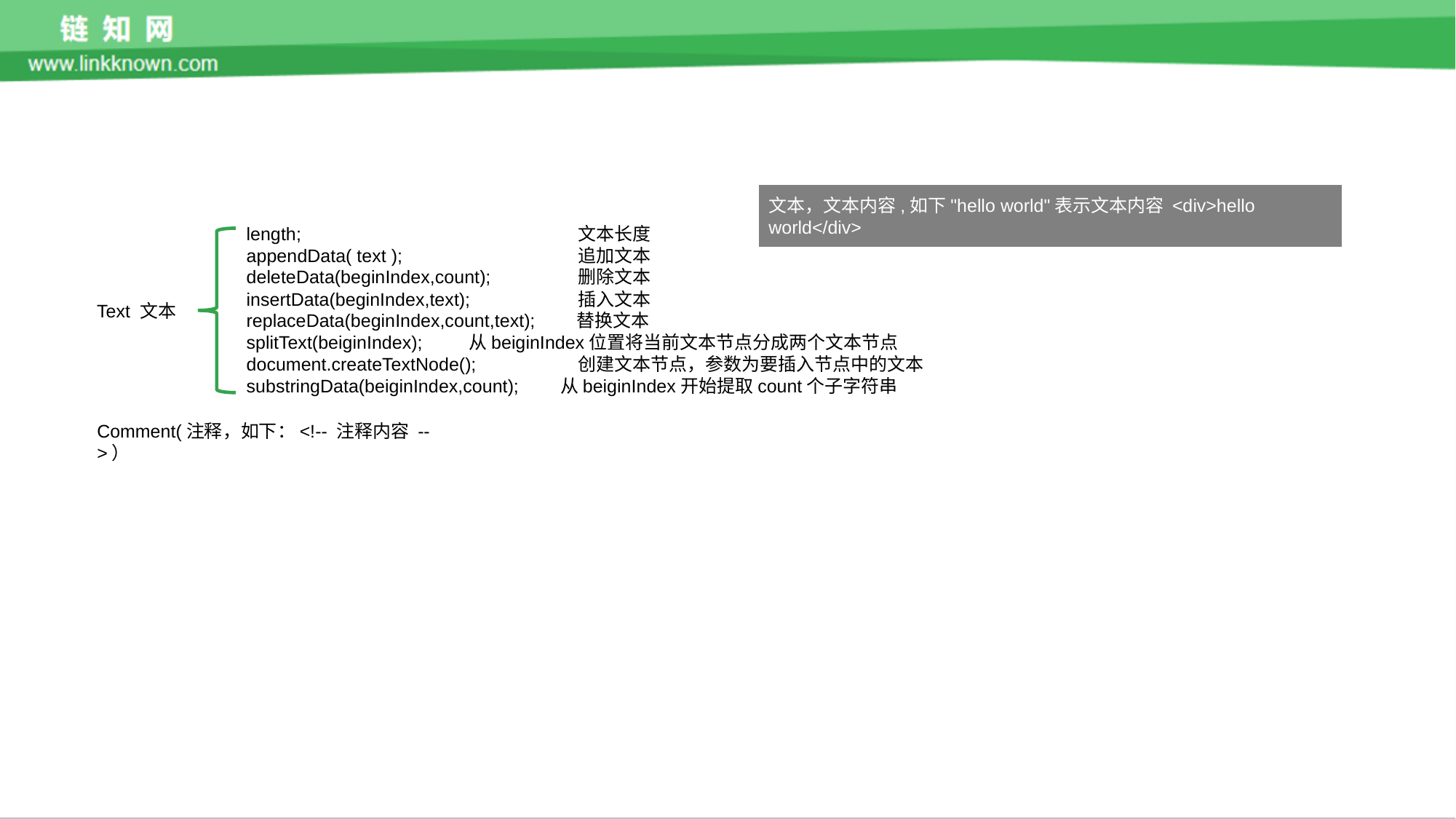

文本，文本内容,如下"hello world"表示文本内容 <div>hello world</div>
length;　　			 文本长度
appendData( text );　　		 追加文本
deleteData(beginIndex,count);　　	 删除文本
insertData(beginIndex,text);　　	 插入文本
replaceData(beginIndex,count,text);　　替换文本
splitText(beiginIndex);　　	 从beiginIndex位置将当前文本节点分成两个文本节点
document.createTextNode();　　	 创建文本节点，参数为要插入节点中的文本
substringData(beiginIndex,count);　　从beiginIndex开始提取count个子字符串

Text 文本
Comment(注释，如下：<!-- 注释内容 -->）